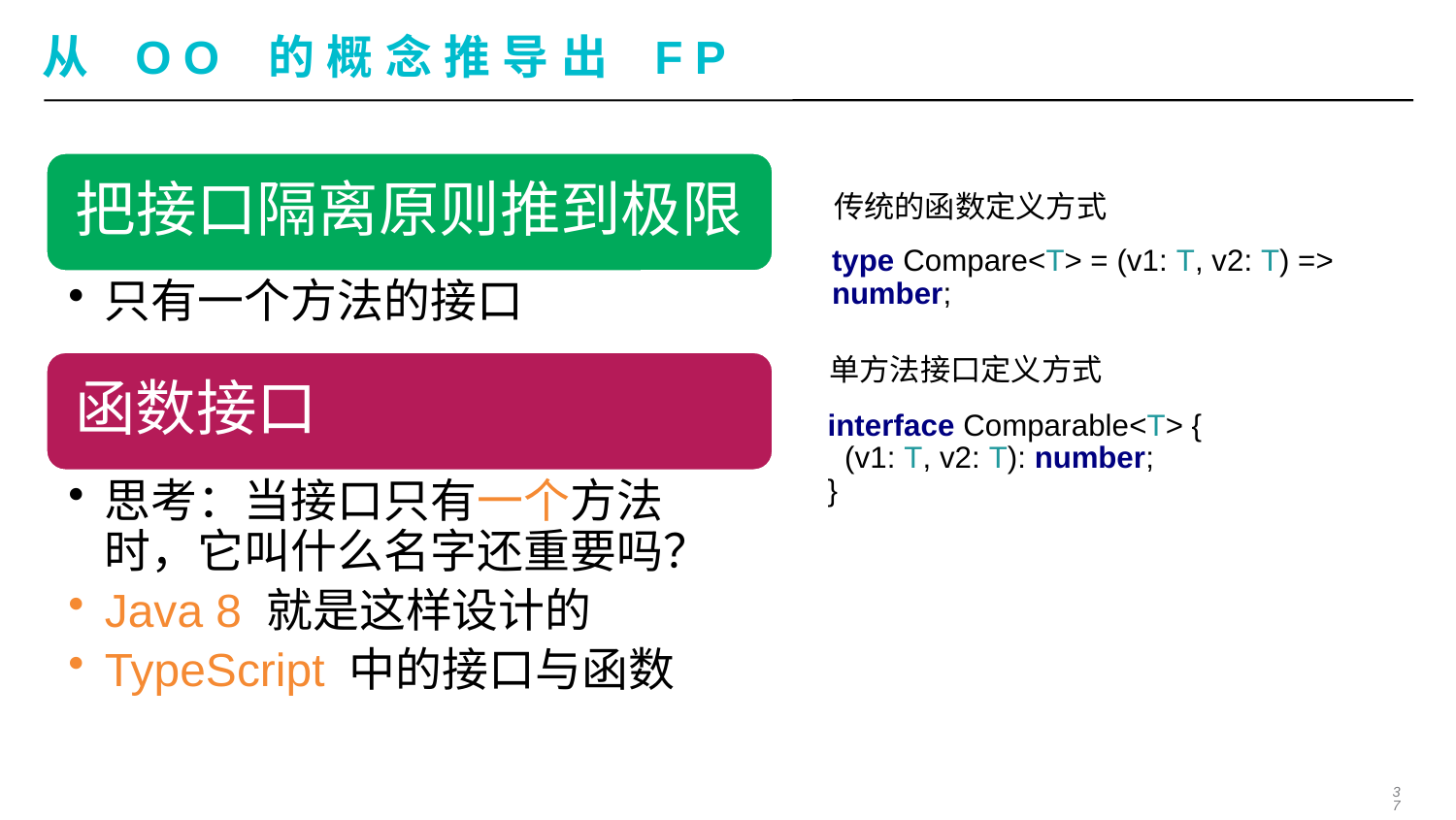

# 从 OO 的概念推导出 FP
把接口隔离原则推到极限
只有一个方法的接口
函数接口
思考：当接口只有一个方法时，它叫什么名字还重要吗？
Java 8 就是这样设计的
TypeScript 中的接口与函数
传统的函数定义方式
type Compare<T> = (v1: T, v2: T) => number;
单方法接口定义方式
interface Comparable<T> {
  (v1: T, v2: T): number;
}
37